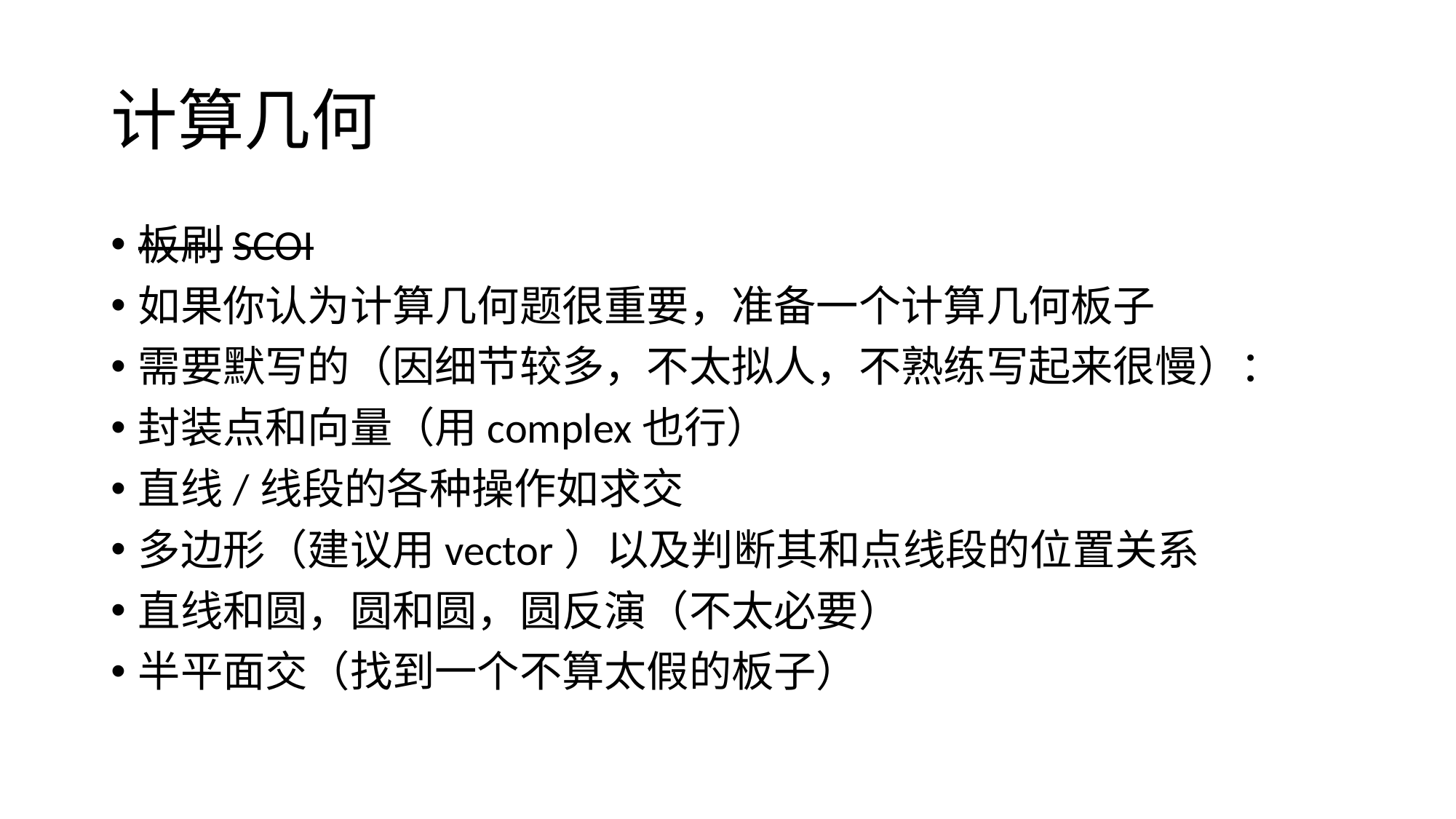

# 计算几何
板刷SCOI
如果你认为计算几何题很重要，准备一个计算几何板子
需要默写的（因细节较多，不太拟人，不熟练写起来很慢）：
封装点和向量（用complex也行）
直线/线段的各种操作如求交
多边形（建议用vector）以及判断其和点线段的位置关系
直线和圆，圆和圆，圆反演（不太必要）
半平面交（找到一个不算太假的板子）